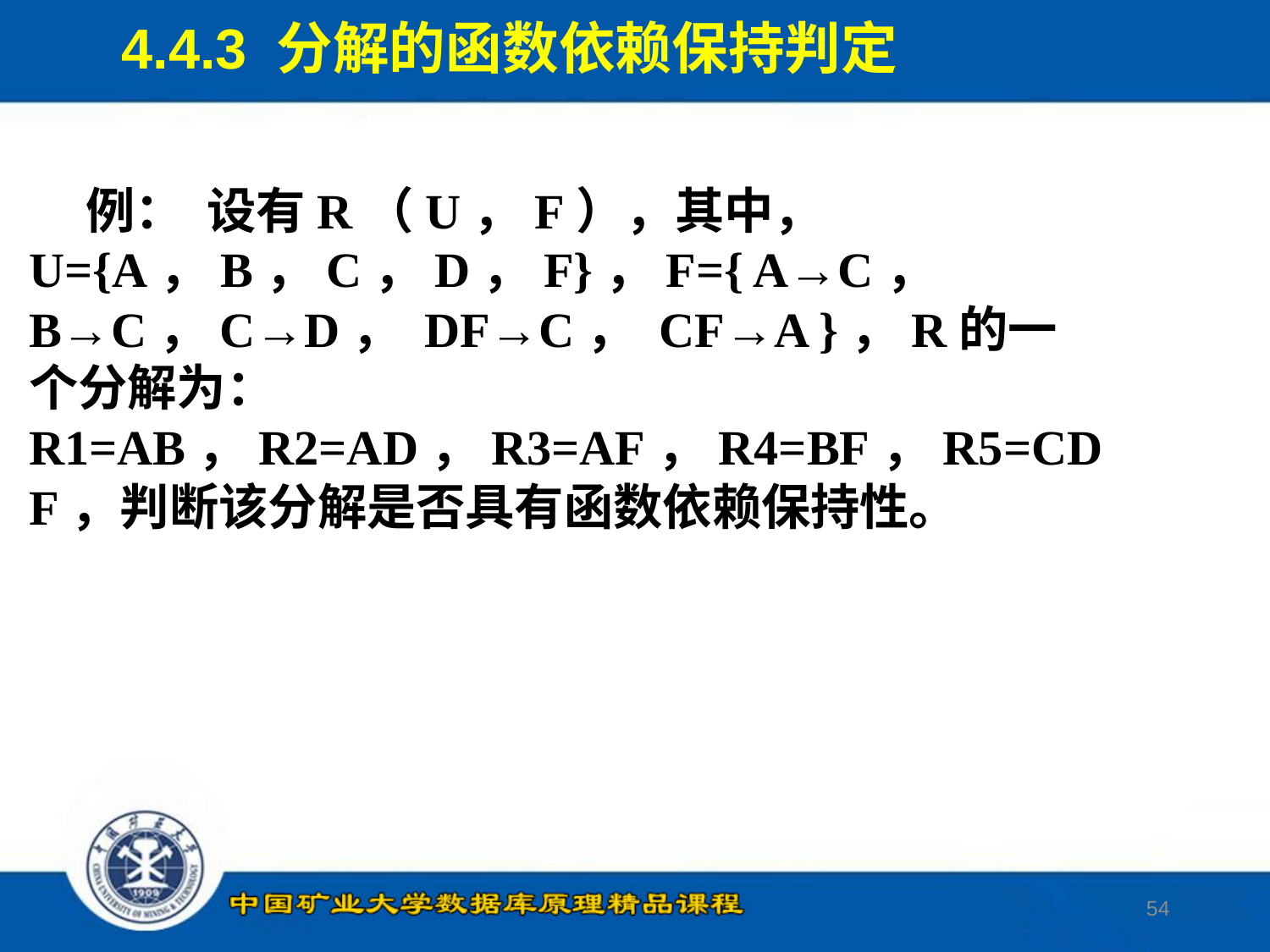

4.4.3 分解的函数依赖保持判定
    例：  设有R（U，F），其中， U={A，B，C，D，F}，F={ A→C， B→C，C→D， DF→C， CF→A }，R的一个分解为：R1=AB，R2=AD，R3=AF，R4=BF，R5=CDF，判断该分解是否具有函数依赖保持性。
54